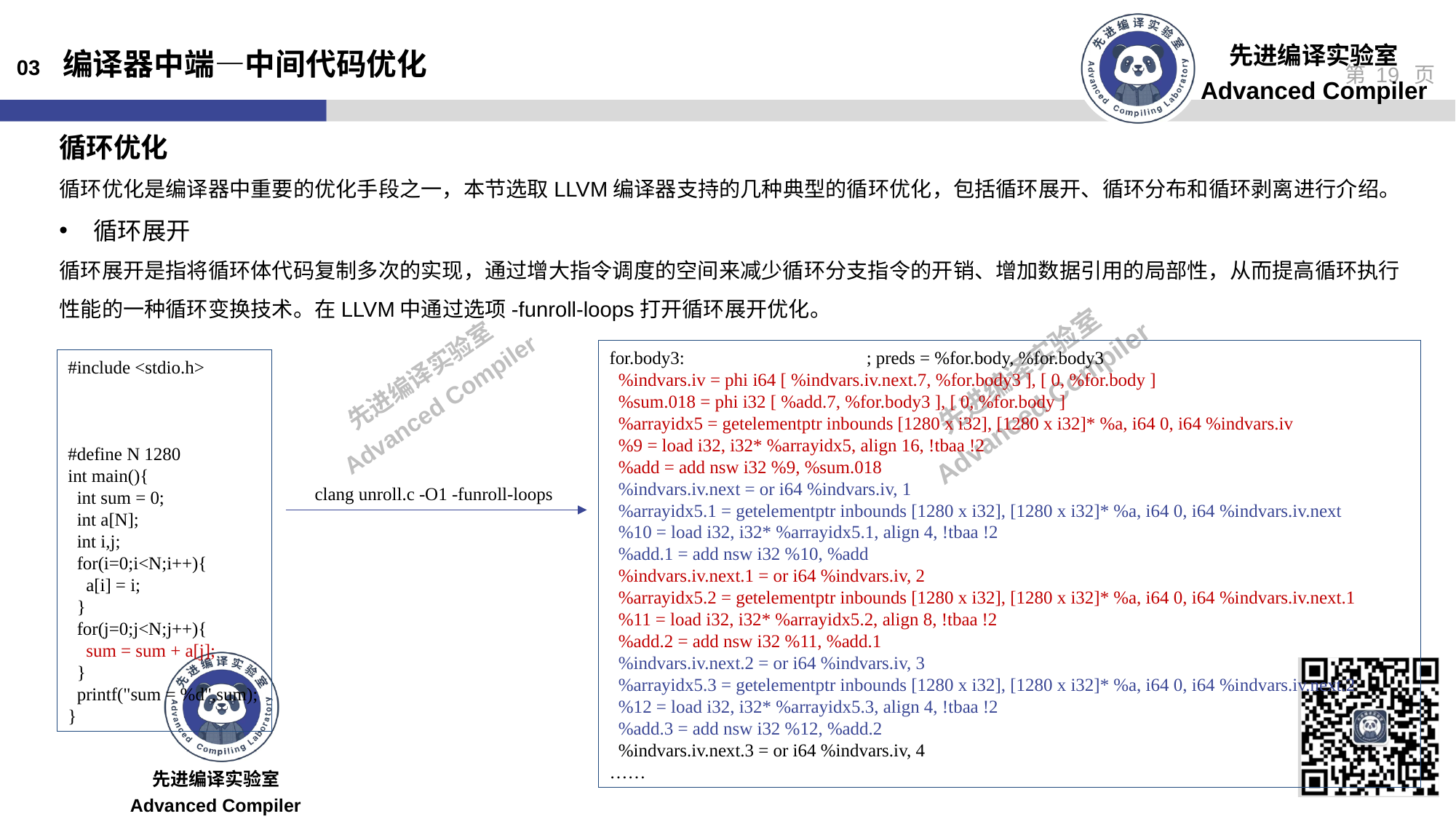

03  编译器中端—中间代码优化
循环优化
循环优化是编译器中重要的优化手段之一，本节选取LLVM编译器支持的几种典型的循环优化，包括循环展开、循环分布和循环剥离进行介绍。
循环展开
循环展开是指将循环体代码复制多次的实现，通过增大指令调度的空间来减少循环分支指令的开销、增加数据引用的局部性，从而提高循环执行性能的一种循环变换技术。在LLVM中通过选项-funroll-loops打开循环展开优化。
for.body3:                                        ; preds = %for.body, %for.body3
  %indvars.iv = phi i64 [ %indvars.iv.next.7, %for.body3 ], [ 0, %for.body ]
  %sum.018 = phi i32 [ %add.7, %for.body3 ], [ 0, %for.body ]
  %arrayidx5 = getelementptr inbounds [1280 x i32], [1280 x i32]* %a, i64 0, i64 %indvars.iv
  %9 = load i32, i32* %arrayidx5, align 16, !tbaa !2
  %add = add nsw i32 %9, %sum.018
  %indvars.iv.next = or i64 %indvars.iv, 1
  %arrayidx5.1 = getelementptr inbounds [1280 x i32], [1280 x i32]* %a, i64 0, i64 %indvars.iv.next
  %10 = load i32, i32* %arrayidx5.1, align 4, !tbaa !2
  %add.1 = add nsw i32 %10, %add
  %indvars.iv.next.1 = or i64 %indvars.iv, 2
  %arrayidx5.2 = getelementptr inbounds [1280 x i32], [1280 x i32]* %a, i64 0, i64 %indvars.iv.next.1
  %11 = load i32, i32* %arrayidx5.2, align 8, !tbaa !2
  %add.2 = add nsw i32 %11, %add.1
  %indvars.iv.next.2 = or i64 %indvars.iv, 3
  %arrayidx5.3 = getelementptr inbounds [1280 x i32], [1280 x i32]* %a, i64 0, i64 %indvars.iv.next.2
  %12 = load i32, i32* %arrayidx5.3, align 4, !tbaa !2
  %add.3 = add nsw i32 %12, %add.2
  %indvars.iv.next.3 = or i64 %indvars.iv, 4
……
#include <stdio.h>
#define N 1280
int main(){
  int sum = 0;
  int a[N];
  int i,j;
  for(i=0;i<N;i++){
    a[i] = i;
  }
  for(j=0;j<N;j++){
    sum = sum + a[j];
  }
  printf("sum = %d",sum);
}
clang unroll.c -O1 -funroll-loops